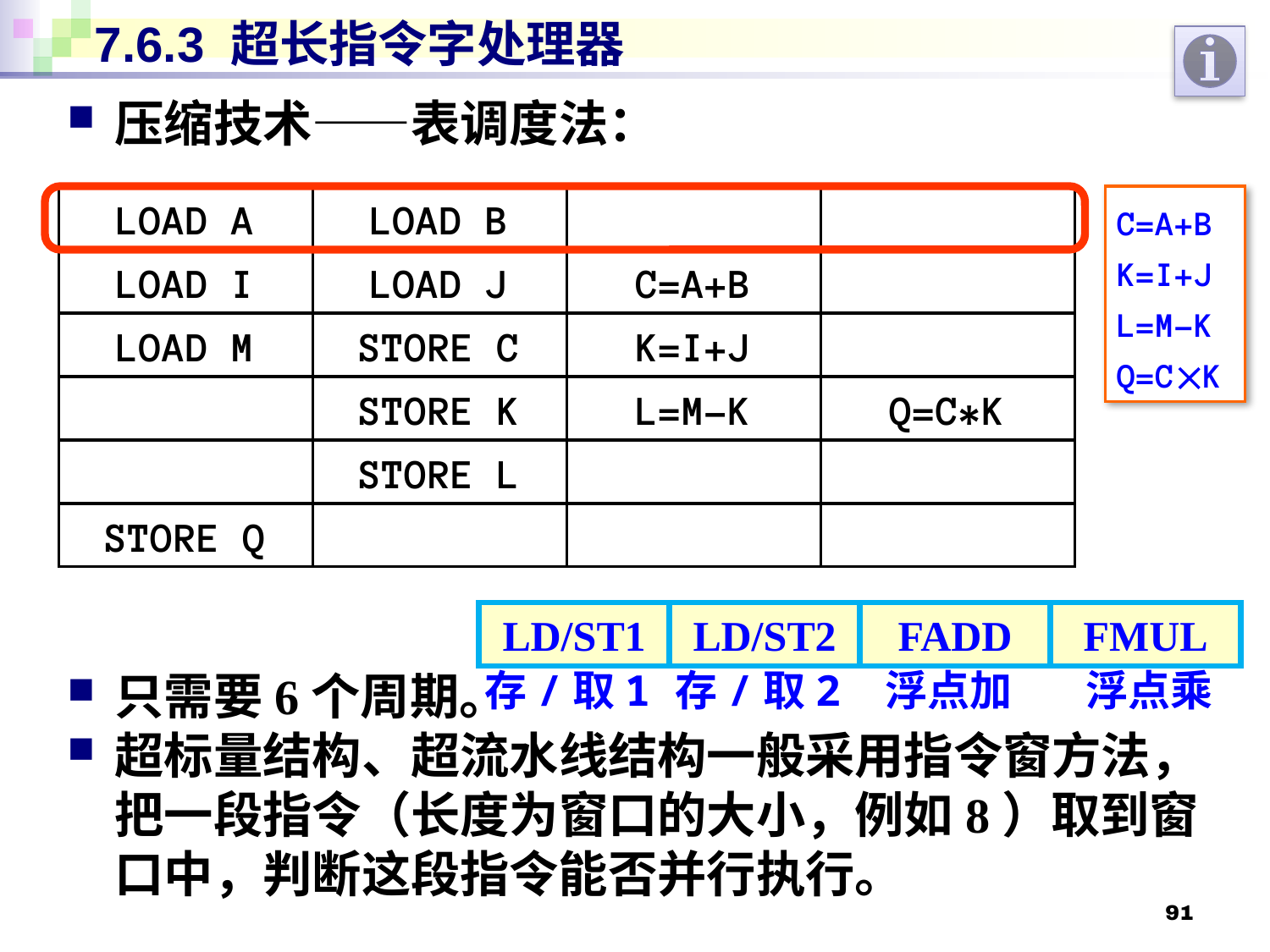

# 7.6.3 超长指令字处理器

压缩技术——表调度法：

LOAD A
LOAD B

C=A+B
K=I+J
L=M-K
Q=C×K
LOAD I
LOAD J
C=A+B

LOAD M
STORE C
K=I+J

STORE K
L=M-K
Q=C*K

STORE L

STORE Q

LD/ST1
LD/ST2
FADD
FMUL
存/取1
存/取2
浮点加
浮点乘
只需要6个周期。
超标量结构、超流水线结构一般采用指令窗方法，把一段指令（长度为窗口的大小，例如8）取到窗口中，判断这段指令能否并行执行。
91